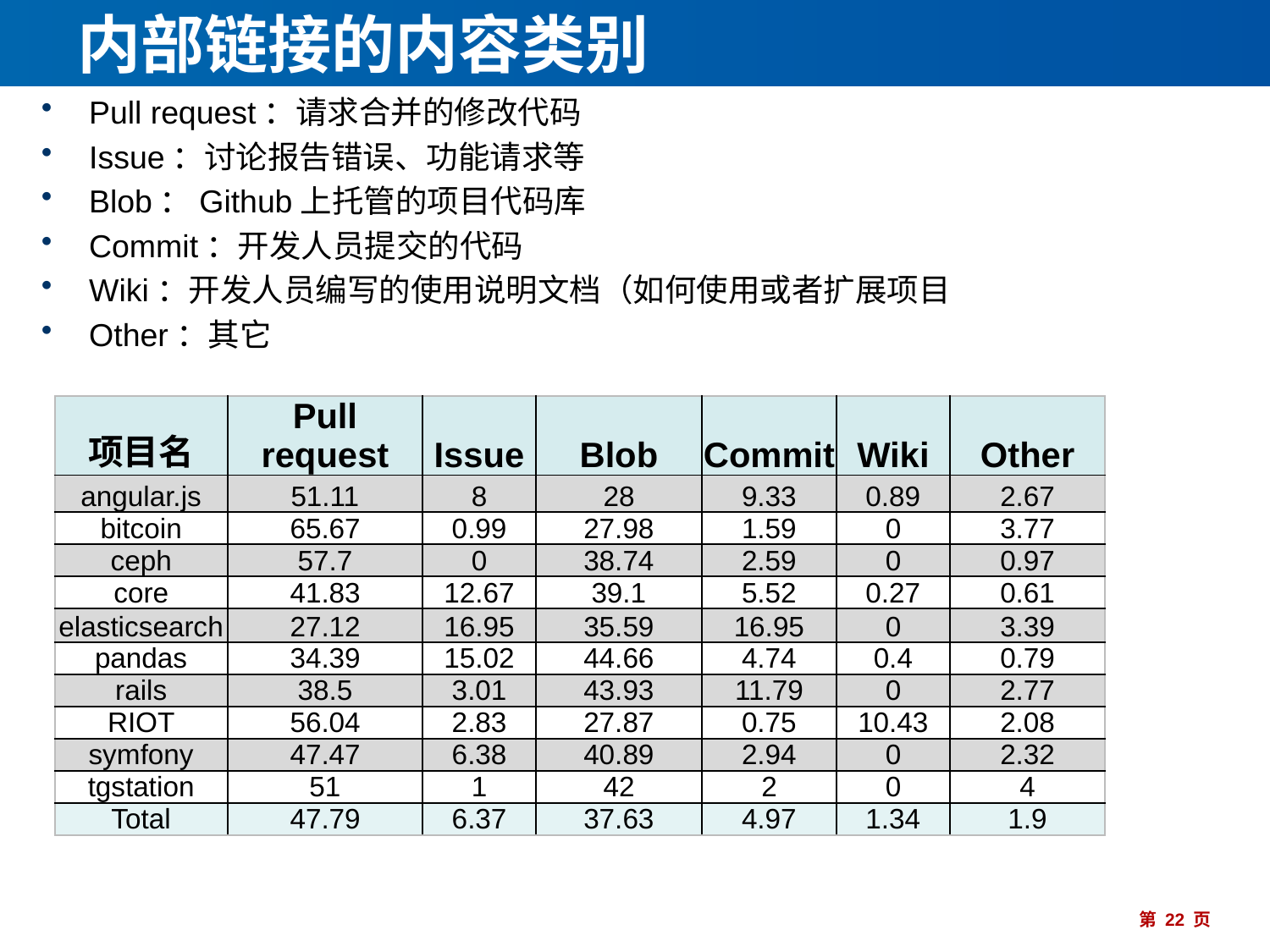

# 内部链接的内容类别
Pull request：请求合并的修改代码
Issue：讨论报告错误、功能请求等
Blob：Github上托管的项目代码库
Commit：开发人员提交的代码
Wiki：开发人员编写的使用说明文档（如何使用或者扩展项目
Other：其它
| 项目名 | Pull request | Issue | Blob | Commit | Wiki | Other |
| --- | --- | --- | --- | --- | --- | --- |
| angular.js | 51.11 | 8 | 28 | 9.33 | 0.89 | 2.67 |
| bitcoin | 65.67 | 0.99 | 27.98 | 1.59 | 0 | 3.77 |
| ceph | 57.7 | 0 | 38.74 | 2.59 | 0 | 0.97 |
| core | 41.83 | 12.67 | 39.1 | 5.52 | 0.27 | 0.61 |
| elasticsearch | 27.12 | 16.95 | 35.59 | 16.95 | 0 | 3.39 |
| pandas | 34.39 | 15.02 | 44.66 | 4.74 | 0.4 | 0.79 |
| rails | 38.5 | 3.01 | 43.93 | 11.79 | 0 | 2.77 |
| RIOT | 56.04 | 2.83 | 27.87 | 0.75 | 10.43 | 2.08 |
| symfony | 47.47 | 6.38 | 40.89 | 2.94 | 0 | 2.32 |
| tgstation | 51 | 1 | 42 | 2 | 0 | 4 |
| Total | 47.79 | 6.37 | 37.63 | 4.97 | 1.34 | 1.9 |
第 22 页